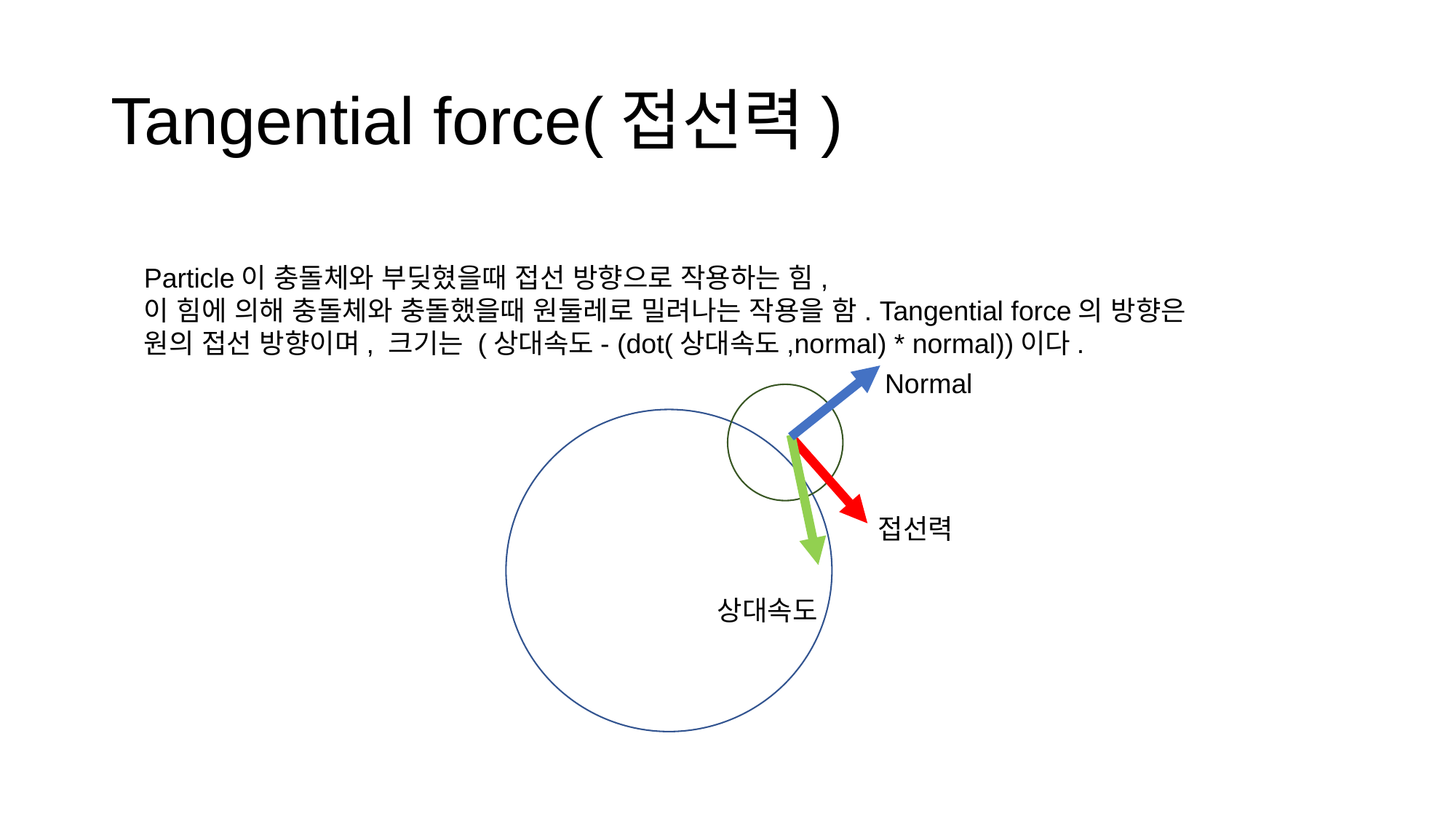

# Tangential force(접선력)
Particle이 충돌체와 부딪혔을때 접선 방향으로 작용하는 힘,
이 힘에 의해 충돌체와 충돌했을때 원둘레로 밀려나는 작용을 함. Tangential force의 방향은 원의 접선 방향이며, 크기는 (상대속도- (dot(상대속도,normal) * normal))이다.
Normal

접선력
상대속도